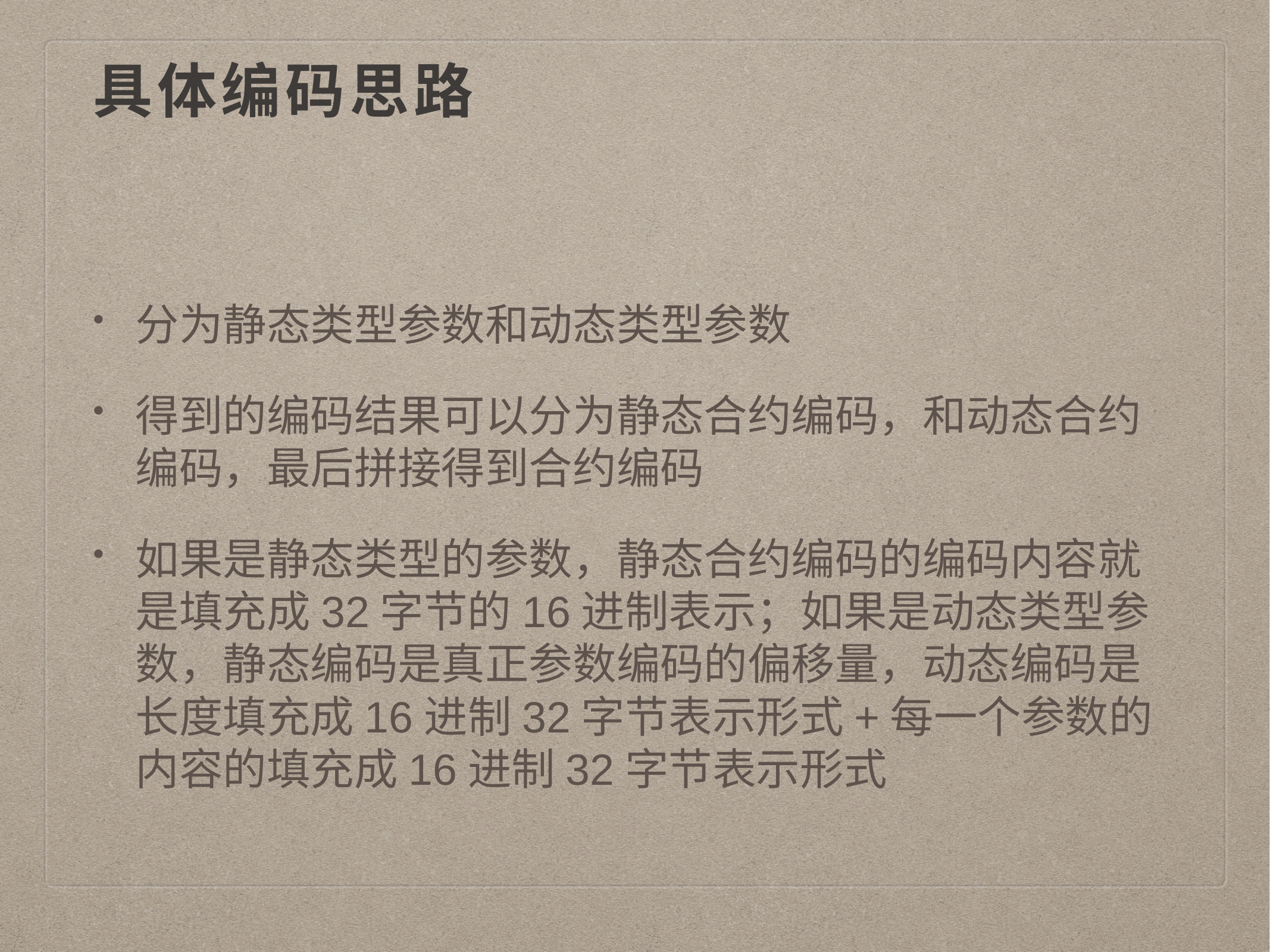

# 具体编码思路
分为静态类型参数和动态类型参数
得到的编码结果可以分为静态合约编码，和动态合约编码，最后拼接得到合约编码
如果是静态类型的参数，静态合约编码的编码内容就是填充成32字节的16进制表示；如果是动态类型参数，静态编码是真正参数编码的偏移量，动态编码是长度填充成16进制32字节表示形式+每一个参数的内容的填充成16进制32字节表示形式